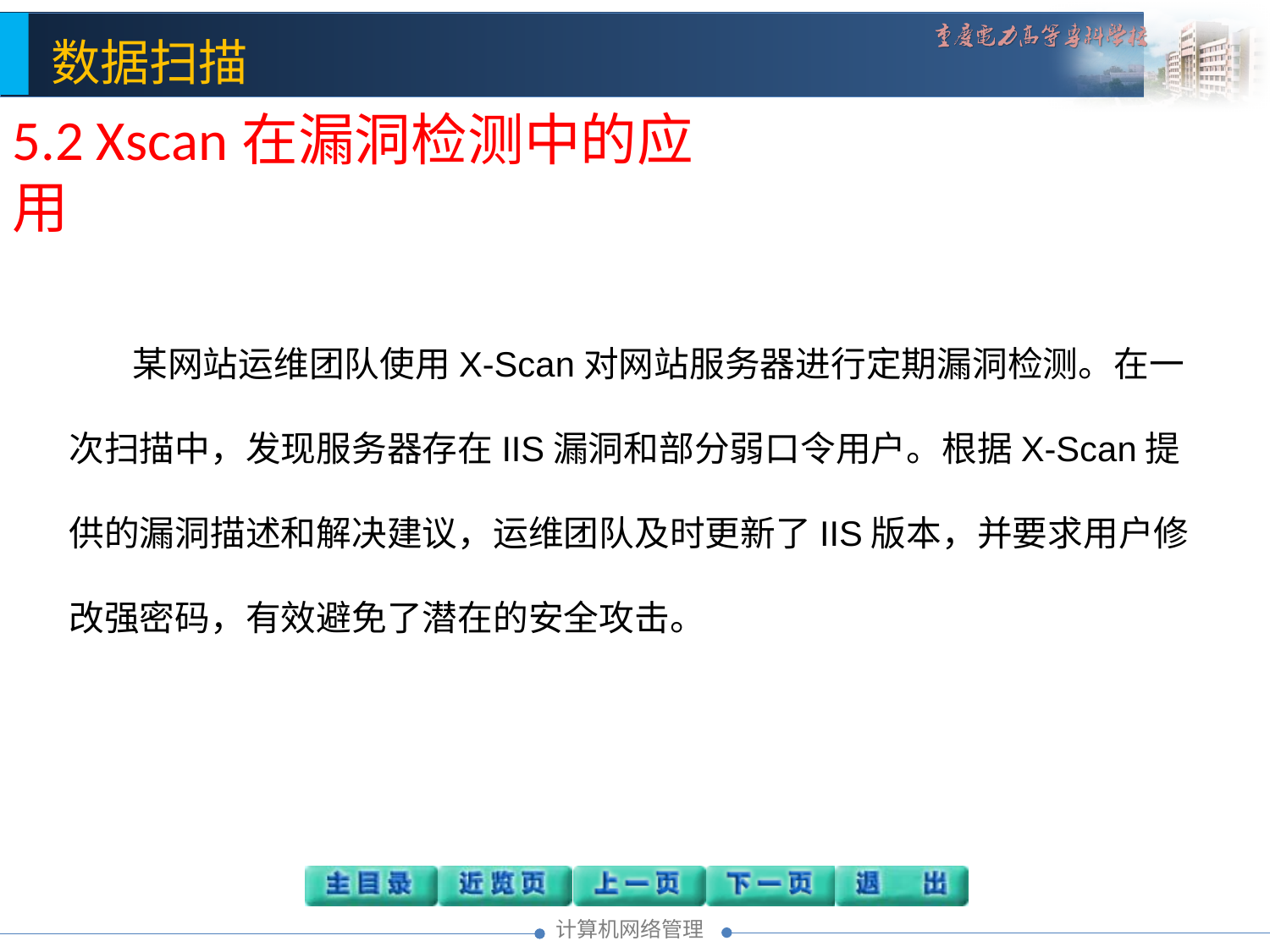

5.2 Xscan在漏洞检测中的应用
某网站运维团队使用X-Scan对网站服务器进行定期漏洞检测。在一次扫描中，发现服务器存在IIS漏洞和部分弱口令用户。根据X-Scan提供的漏洞描述和解决建议，运维团队及时更新了IIS版本，并要求用户修改强密码，有效避免了潜在的安全攻击。